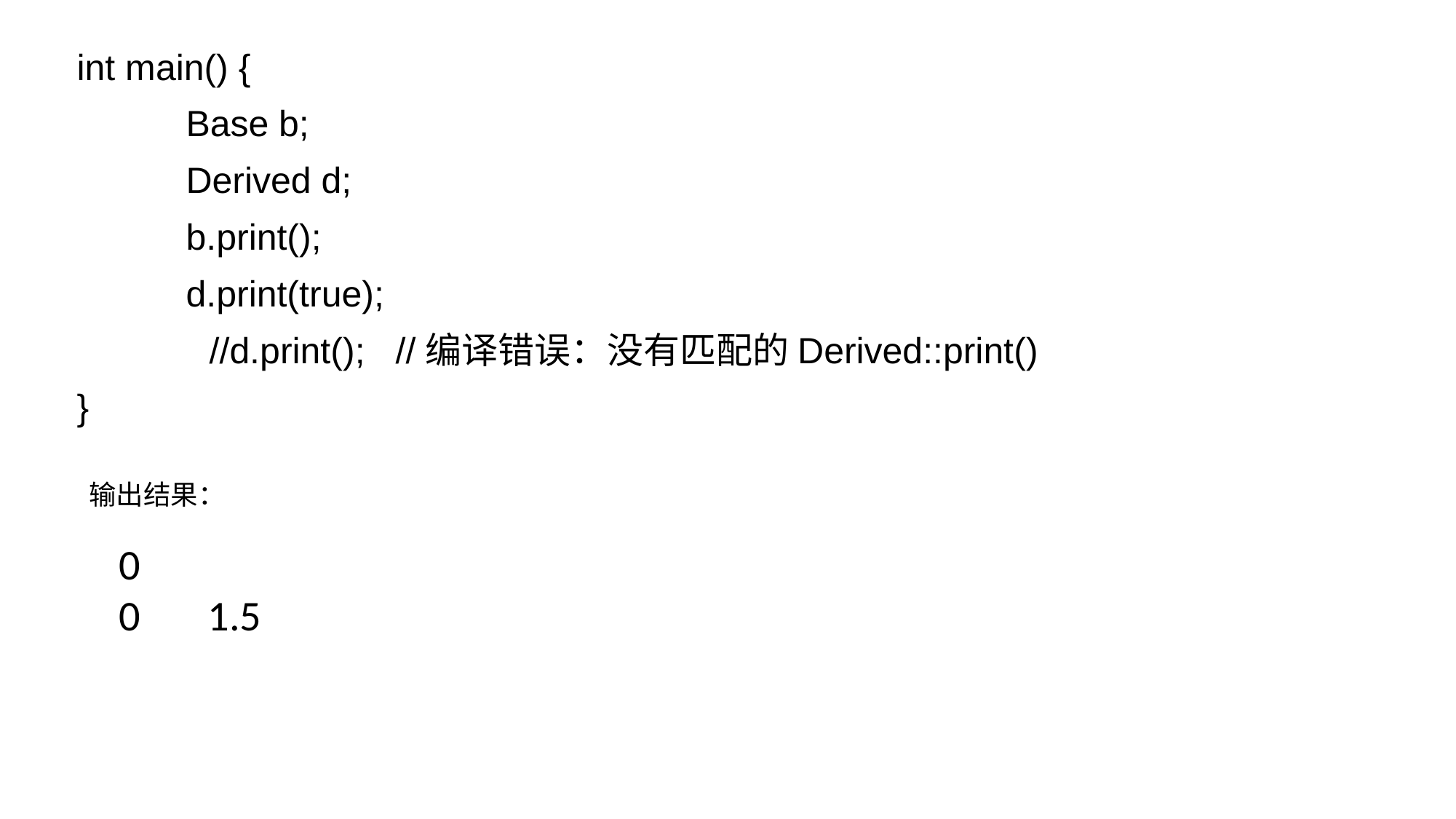

int main() {
	Base b;
	Derived d;
	b.print();
	d.print(true);
             //d.print();   //编译错误：没有匹配的Derived::print()
}
输出结果：
0
0       1.5